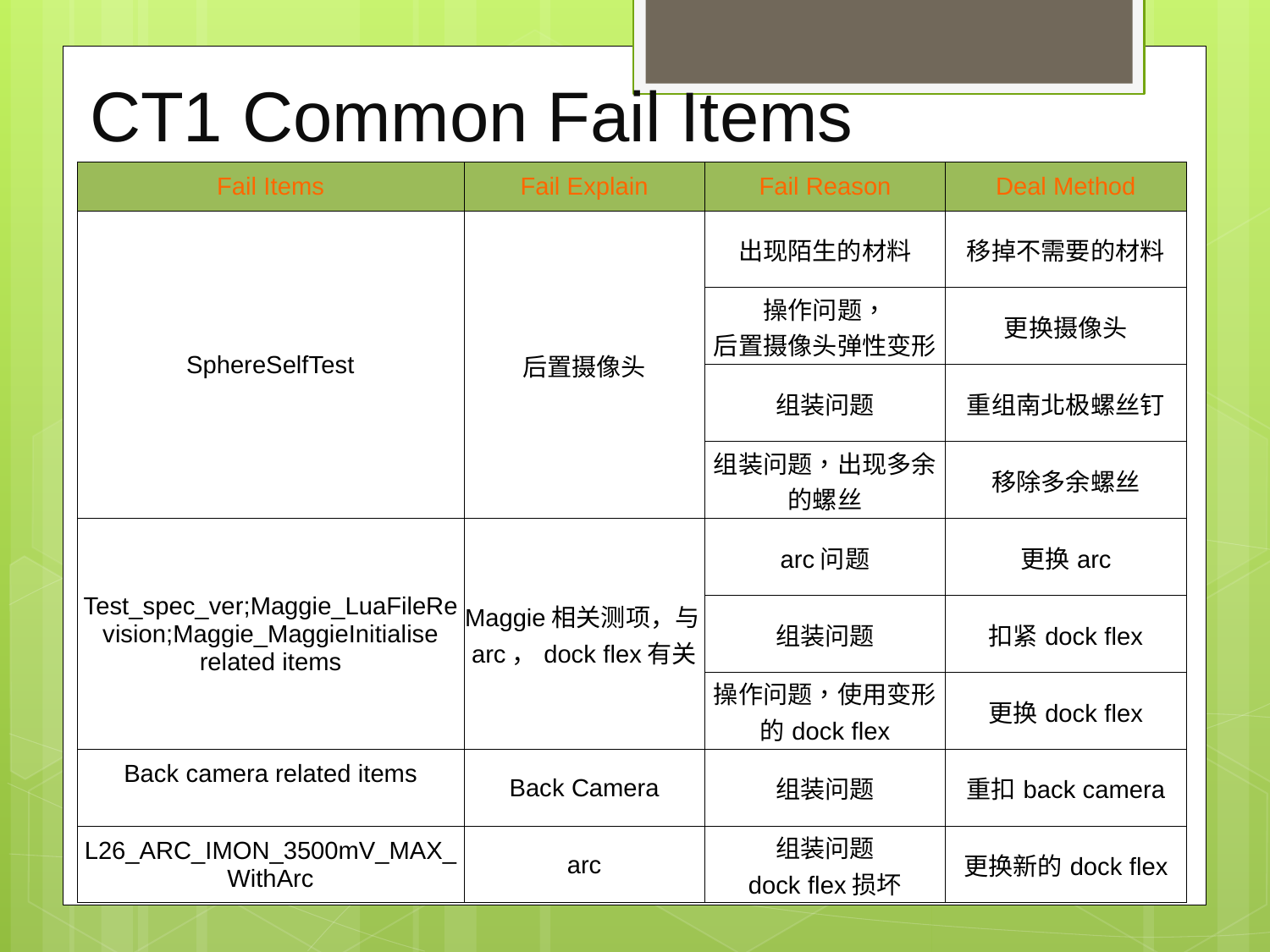

# CT1 Common Fail Items
| Fail Items | Fail Explain | Fail Reason | Deal Method |
| --- | --- | --- | --- |
| SphereSelfTest | 后置摄像头 | 出现陌生的材料 | 移掉不需要的材料 |
|  |  | 操作问题， 后置摄像头弹性变形 | 更换摄像头 |
|  |  | 组装问题 | 重组南北极螺丝钉 |
|  |  | 组装问题，出现多余的螺丝 | 移除多余螺丝 |
| Test\_spec\_ver;Maggie\_LuaFileRevision;Maggie\_MaggieInitialise related items | Maggie相关测项，与arc，dock flex有关 | arc问题 | 更换arc |
|  |  | 组装问题 | 扣紧dock flex |
|  |  | 操作问题，使用变形的dock flex | 更换dock flex |
| Back camera related items | Back Camera | 组装问题 | 重扣back camera |
| L26\_ARC\_IMON\_3500mV\_MAX\_WithArc | arc | 组装问题 dock flex损坏 | 更换新的dock flex |